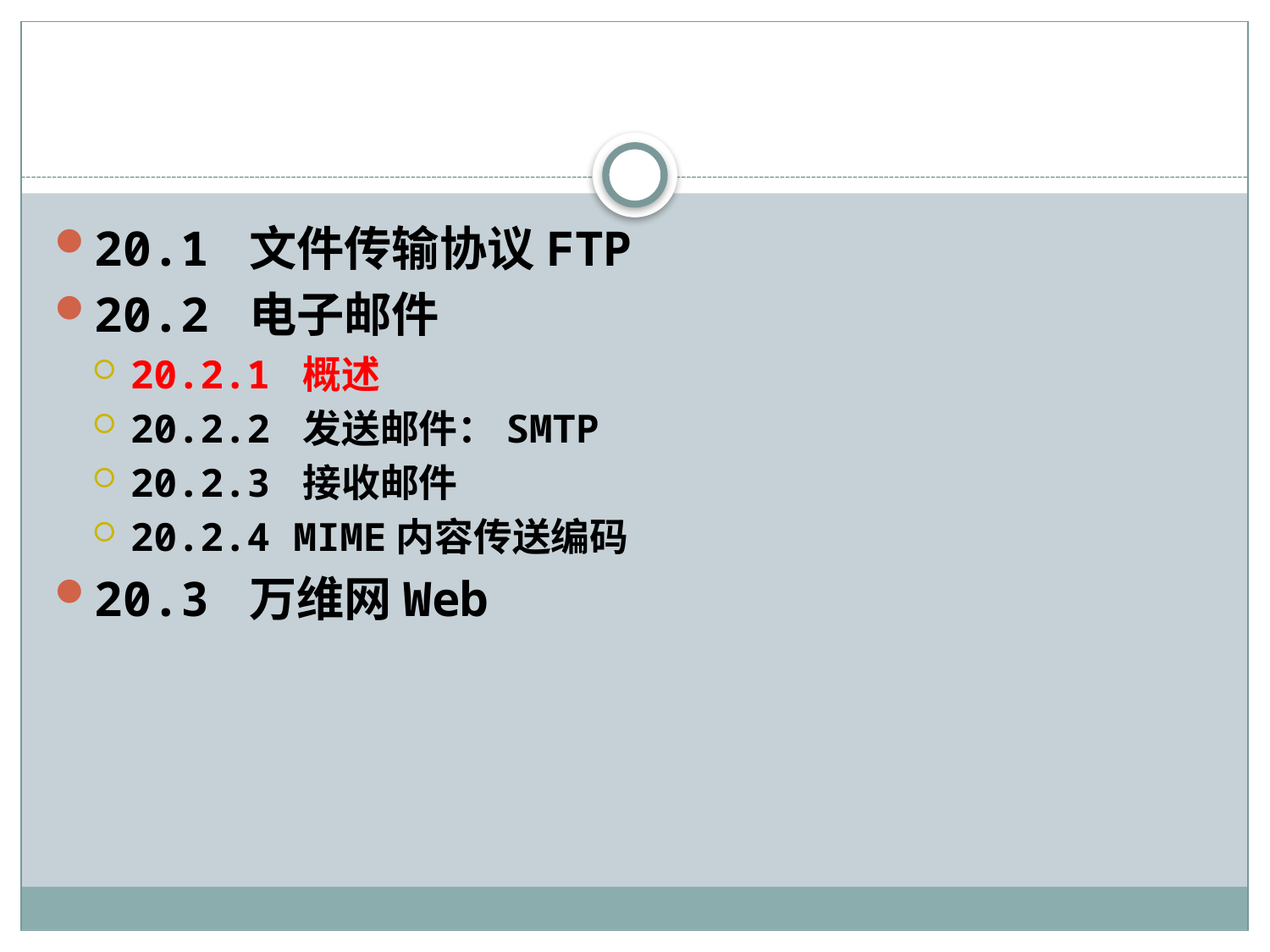

#
20.1 文件传输协议FTP
20.2 电子邮件
20.2.1 概述
20.2.2 发送邮件：SMTP
20.2.3 接收邮件
20.2.4 MIME内容传送编码
20.3 万维网Web